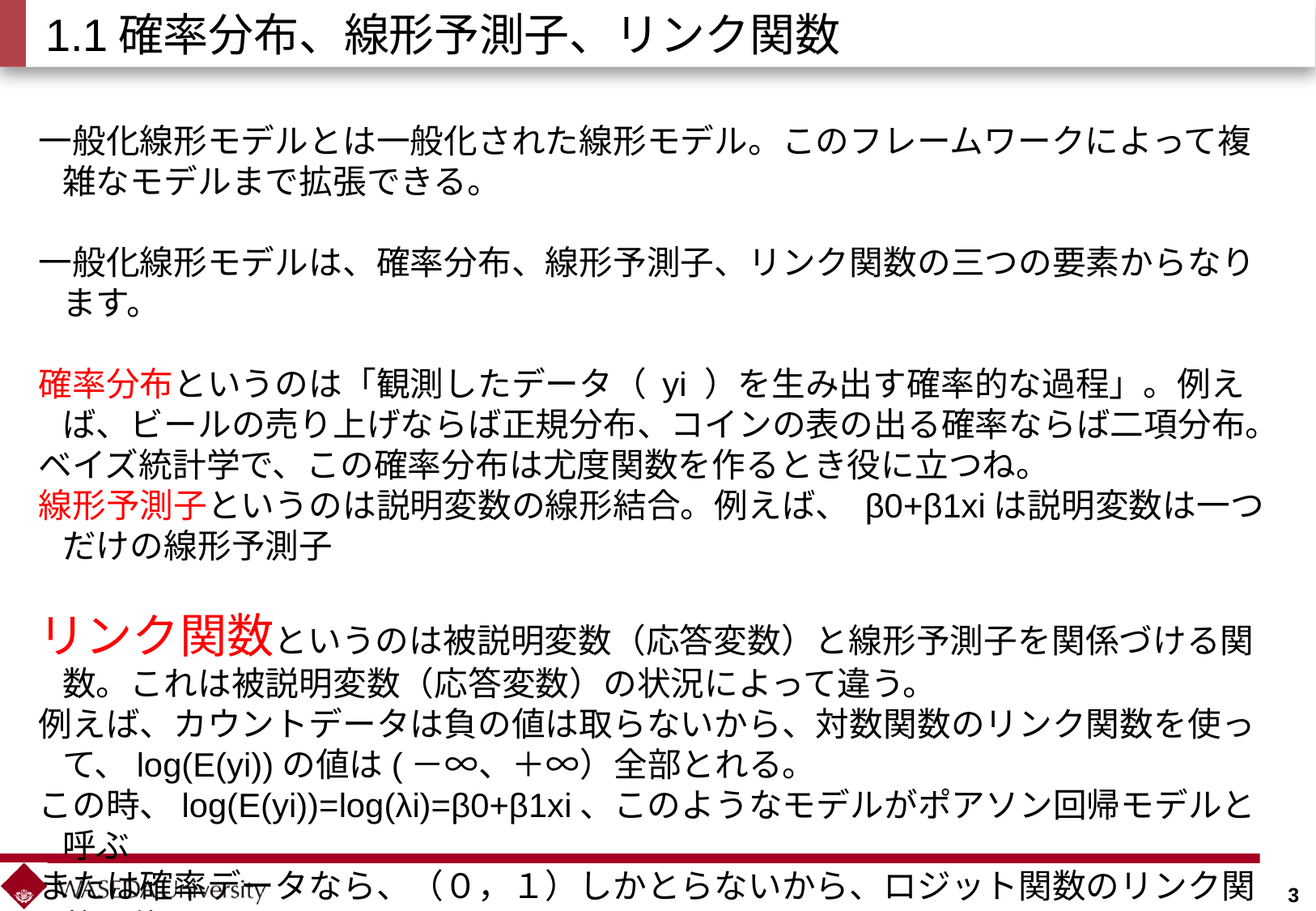

# 1.1確率分布、線形予測子、リンク関数
一般化線形モデルとは一般化された線形モデル。このフレームワークによって複雑なモデルまで拡張できる。

一般化線形モデルは、確率分布、線形予測子、リンク関数の三つの要素からなります。

確率分布というのは「観測したデータ（ yi ）を生み出す確率的な過程」。例えば、ビールの売り上げならば正規分布、コインの表の出る確率ならば二項分布。
ベイズ統計学で、この確率分布は尤度関数を作るとき役に立つね。
線形予測子というのは説明変数の線形結合。例えば、 β0+β1xiは説明変数は一つだけの線形予測子

リンク関数というのは被説明変数（応答変数）と線形予測子を関係づける関数。これは被説明変数（応答変数）の状況によって違う。
例えば、カウントデータは負の値は取らないから、対数関数のリンク関数を使って、log(E(yi))の値は(－∞、＋∞）全部とれる。
この時、log(E(yi))=log(λi)=β0+β1xi、このようなモデルがポアソン回帰モデルと呼ぶ
または確率データなら、（０，１）しかとらないから、ロジット関数のリンク関数を使う。